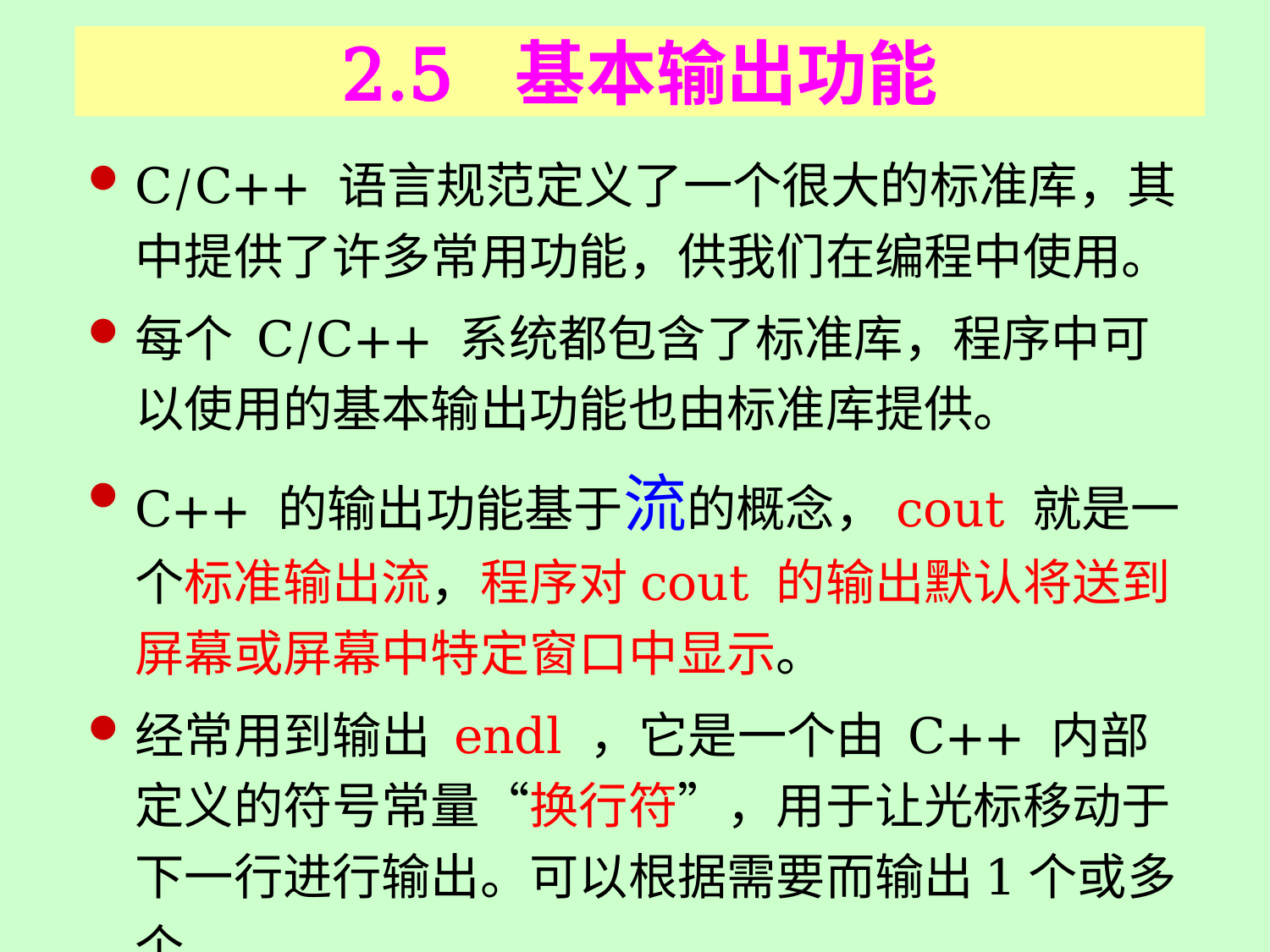

# 2.5  基本输出功能
C/C++ 语言规范定义了一个很大的标准库，其中提供了许多常用功能，供我们在编程中使用。
每个 C/C++ 系统都包含了标准库，程序中可以使用的基本输出功能也由标准库提供。
C++ 的输出功能基于流的概念，cout 就是一个标准输出流，程序对cout 的输出默认将送到屏幕或屏幕中特定窗口中显示。
经常用到输出 endl ，它是一个由 C++ 内部定义的符号常量“换行符”，用于让光标移动于下一行进行输出。可以根据需要而输出1个或多个。
60